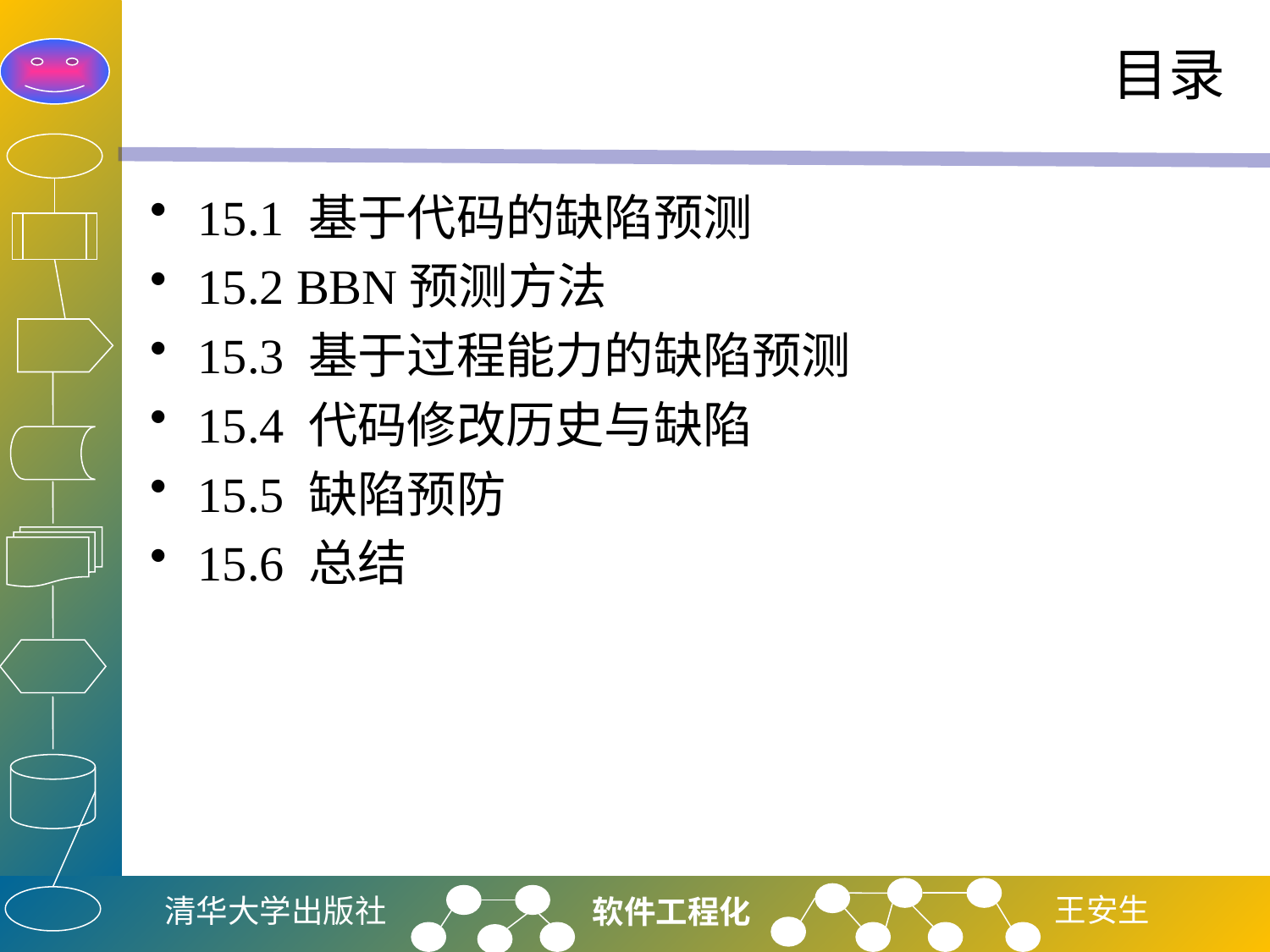

# 目录
15.1 基于代码的缺陷预测
15.2 BBN预测方法
15.3 基于过程能力的缺陷预测
15.4 代码修改历史与缺陷
15.5 缺陷预防
15.6 总结